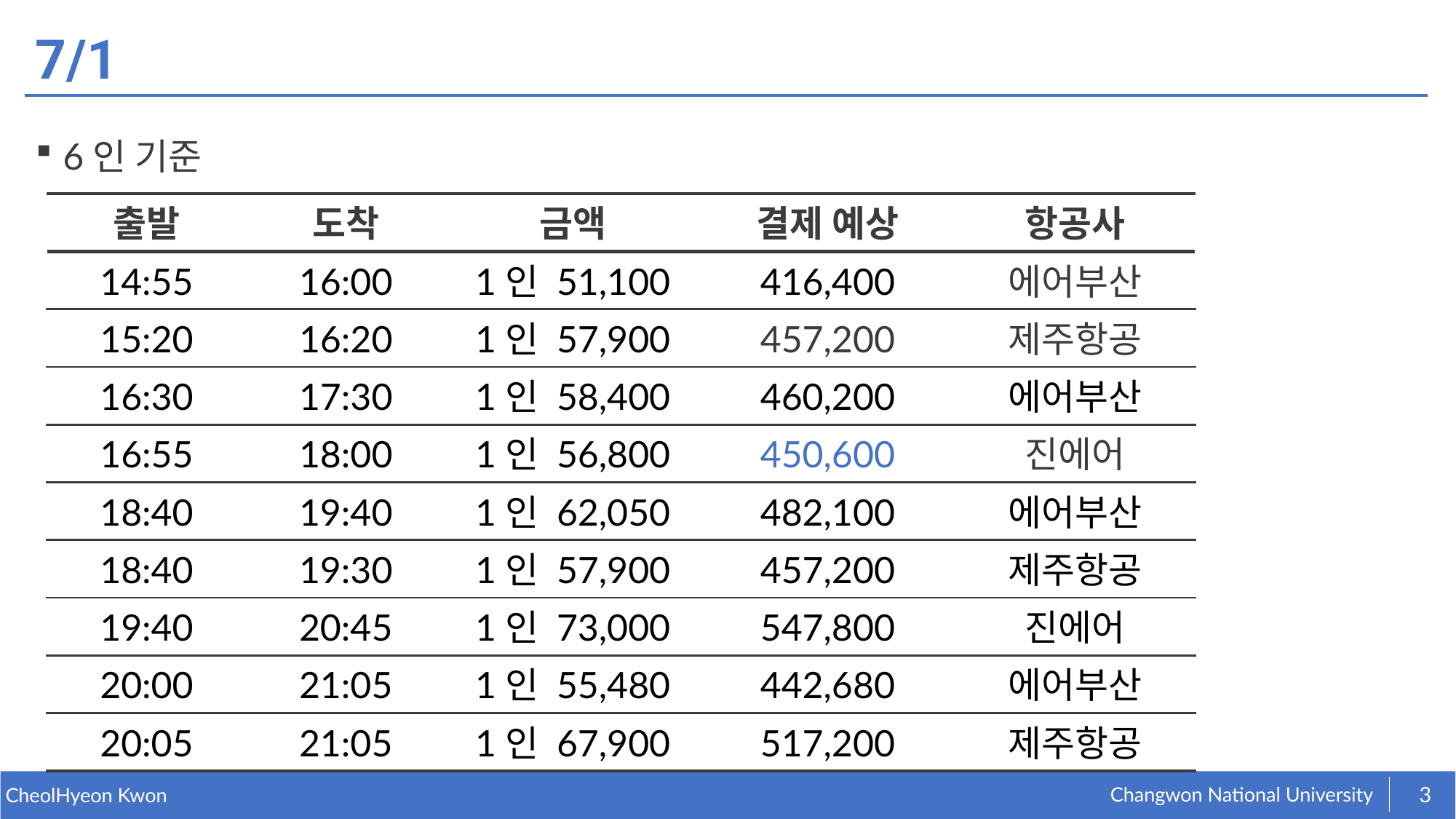

# 7/1
6인 기준
| 출발 | 도착 | 금액 | 결제 예상 | 항공사 |
| --- | --- | --- | --- | --- |
| 14:55 | 16:00 | 1인 51,100 | 416,400 | 에어부산 |
| 15:20 | 16:20 | 1인 57,900 | 457,200 | 제주항공 |
| 16:30 | 17:30 | 1인 58,400 | 460,200 | 에어부산 |
| 16:55 | 18:00 | 1인 56,800 | 450,600 | 진에어 |
| 18:40 | 19:40 | 1인 62,050 | 482,100 | 에어부산 |
| 18:40 | 19:30 | 1인 57,900 | 457,200 | 제주항공 |
| 19:40 | 20:45 | 1인 73,000 | 547,800 | 진에어 |
| 20:00 | 21:05 | 1인 55,480 | 442,680 | 에어부산 |
| 20:05 | 21:05 | 1인 67,900 | 517,200 | 제주항공 |
3